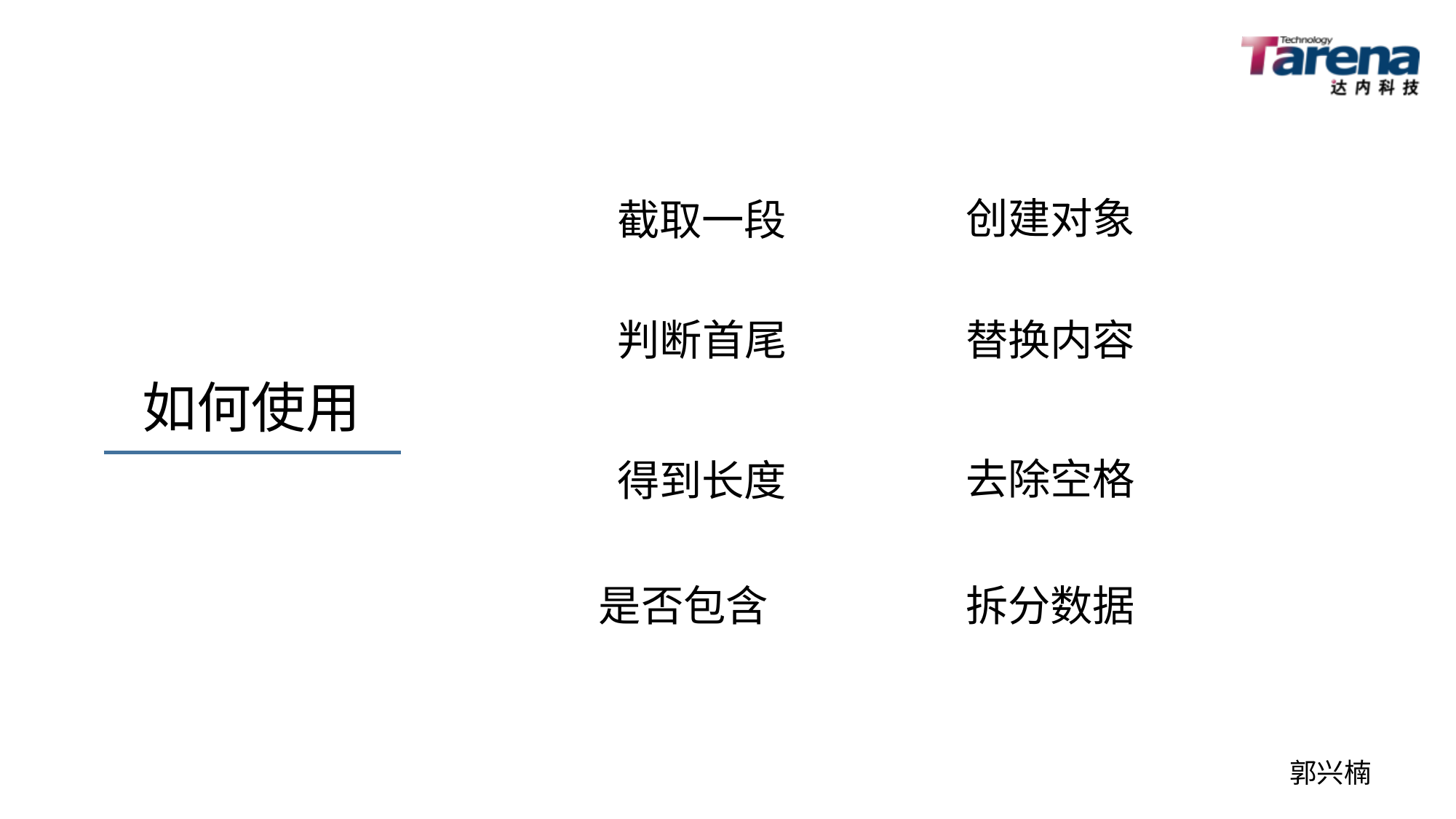

创建对象
截取一段
判断首尾
得到长度
是否包含
替换内容
去除空格
拆分数据
如何使用